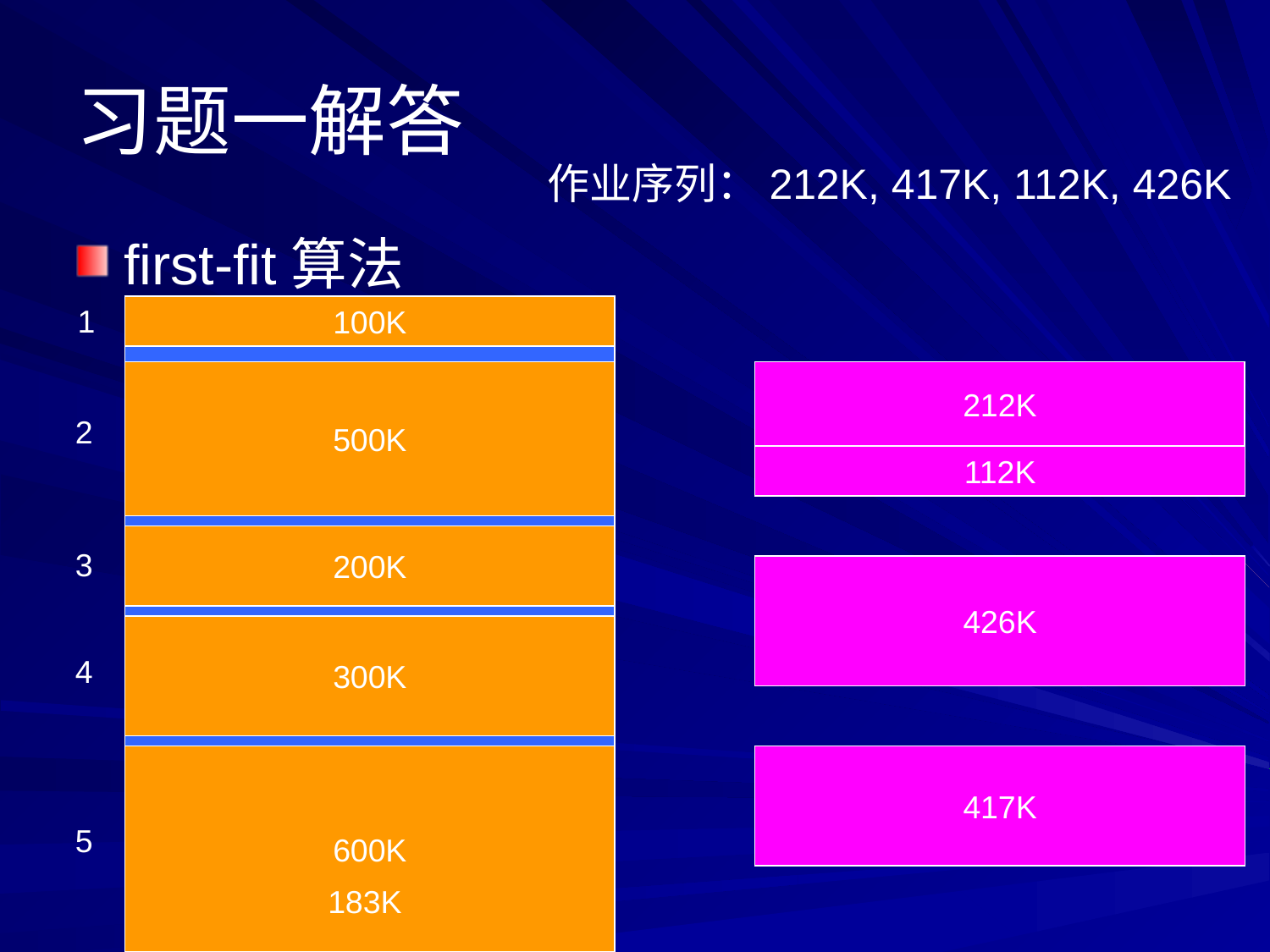

# 习题一解答
作业序列：212K, 417K, 112K, 426K
first-fit算法
1

100K
500K
212K
2
112K
200K
3
426K
300K
4
600K
417K
5
183K